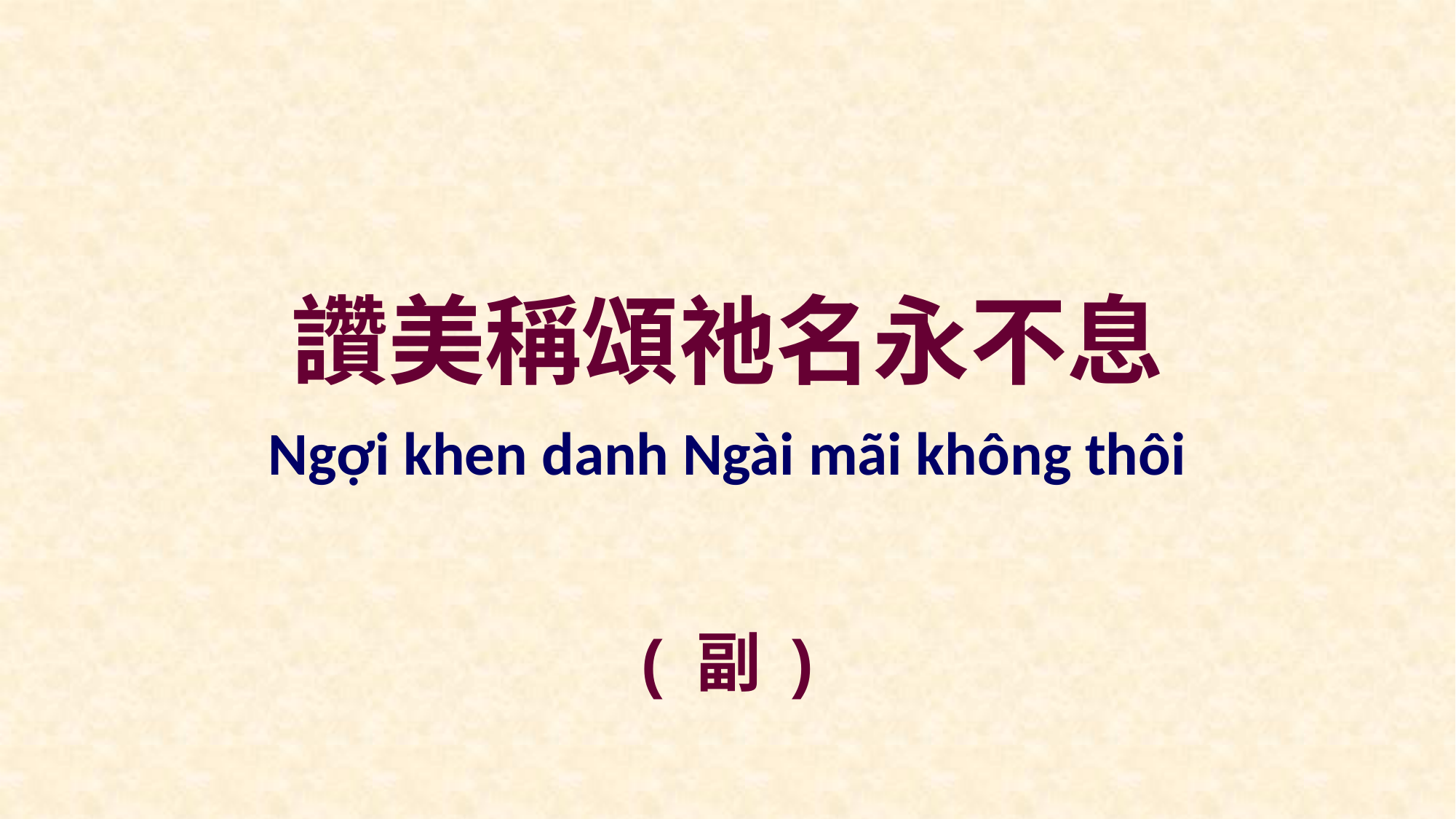

讚美稱頌祂名永不息
Ngợi khen danh Ngài mãi không thôi
( 副 )